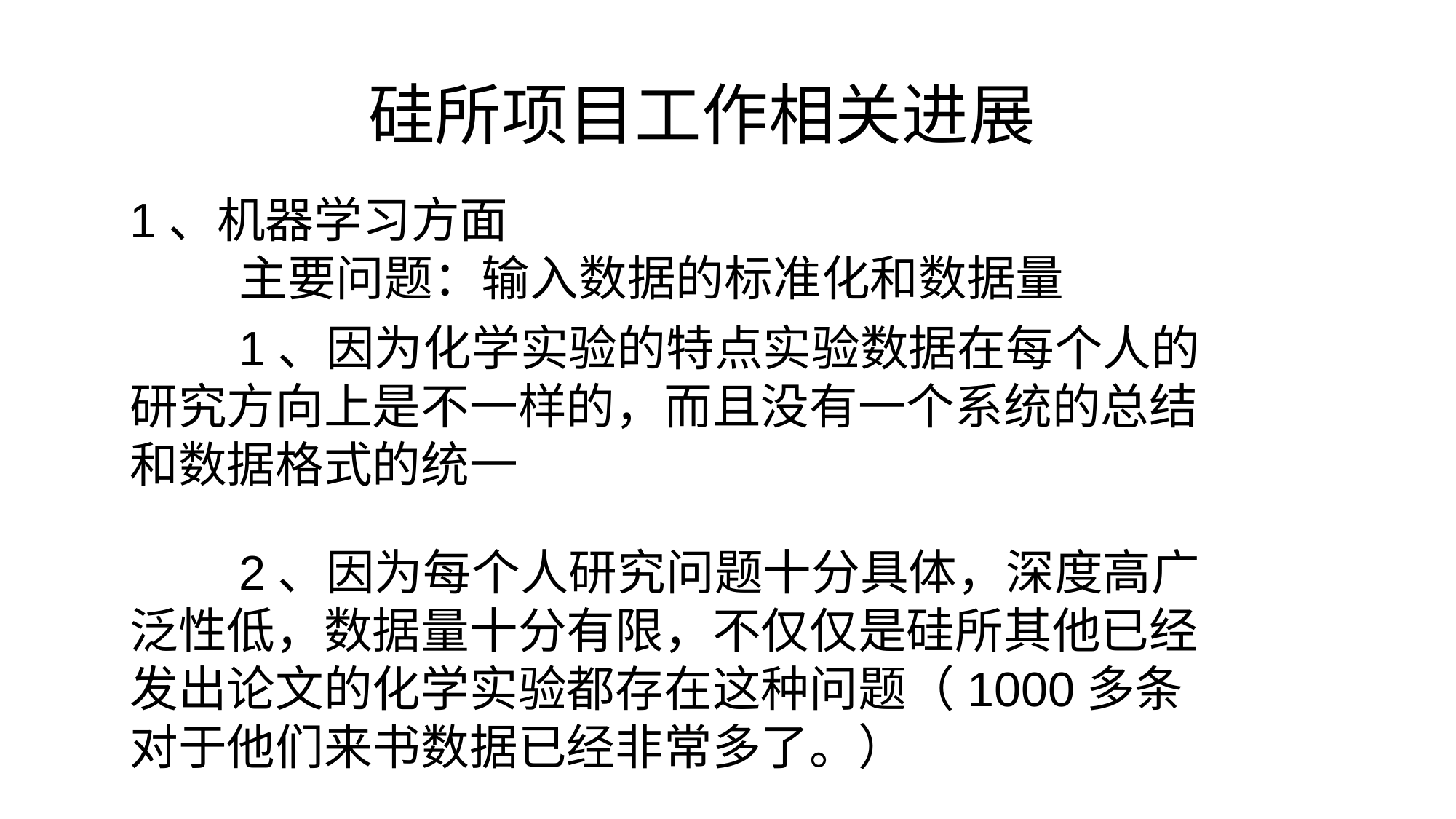

硅所项目工作相关进展
1、机器学习方面
	主要问题：输入数据的标准化和数据量
	1、因为化学实验的特点实验数据在每个人的研究方向上是不一样的，而且没有一个系统的总结和数据格式的统一
	2、因为每个人研究问题十分具体，深度高广泛性低，数据量十分有限，不仅仅是硅所其他已经发出论文的化学实验都存在这种问题（1000多条对于他们来书数据已经非常多了。）